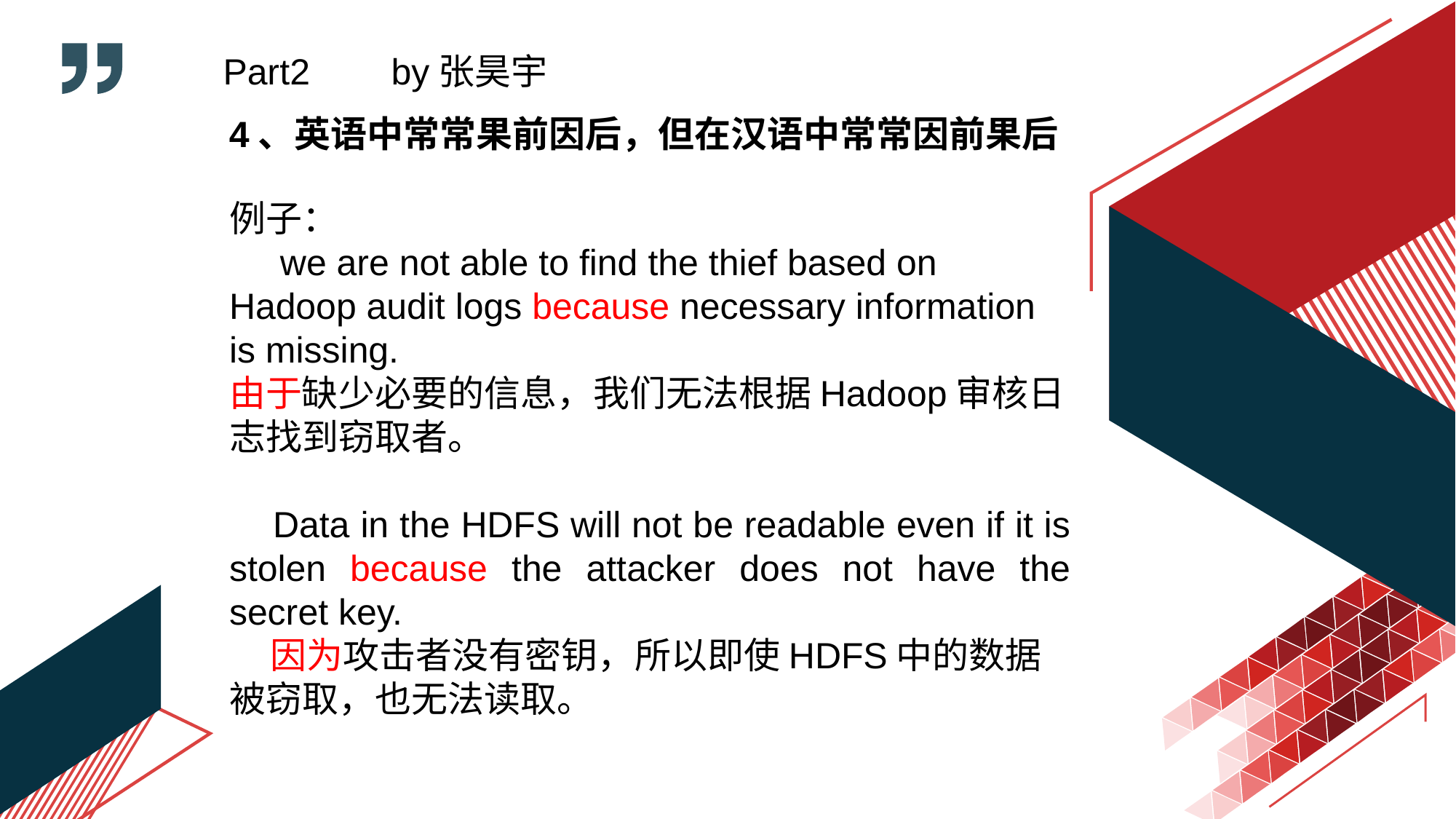

Part2        by张昊宇

4、英语中常常果前因后，但在汉语中常常因前果后
例子：
     we are not able to find the thief based on Hadoop audit logs because necessary information is missing.
由于缺少必要的信息，我们无法根据Hadoop审核日志找到窃取者。

    Data in the HDFS will not be readable even if it is stolen because the attacker does not have the secret key.
    因为攻击者没有密钥，所以即使HDFS中的数据被窃取，也无法读取。